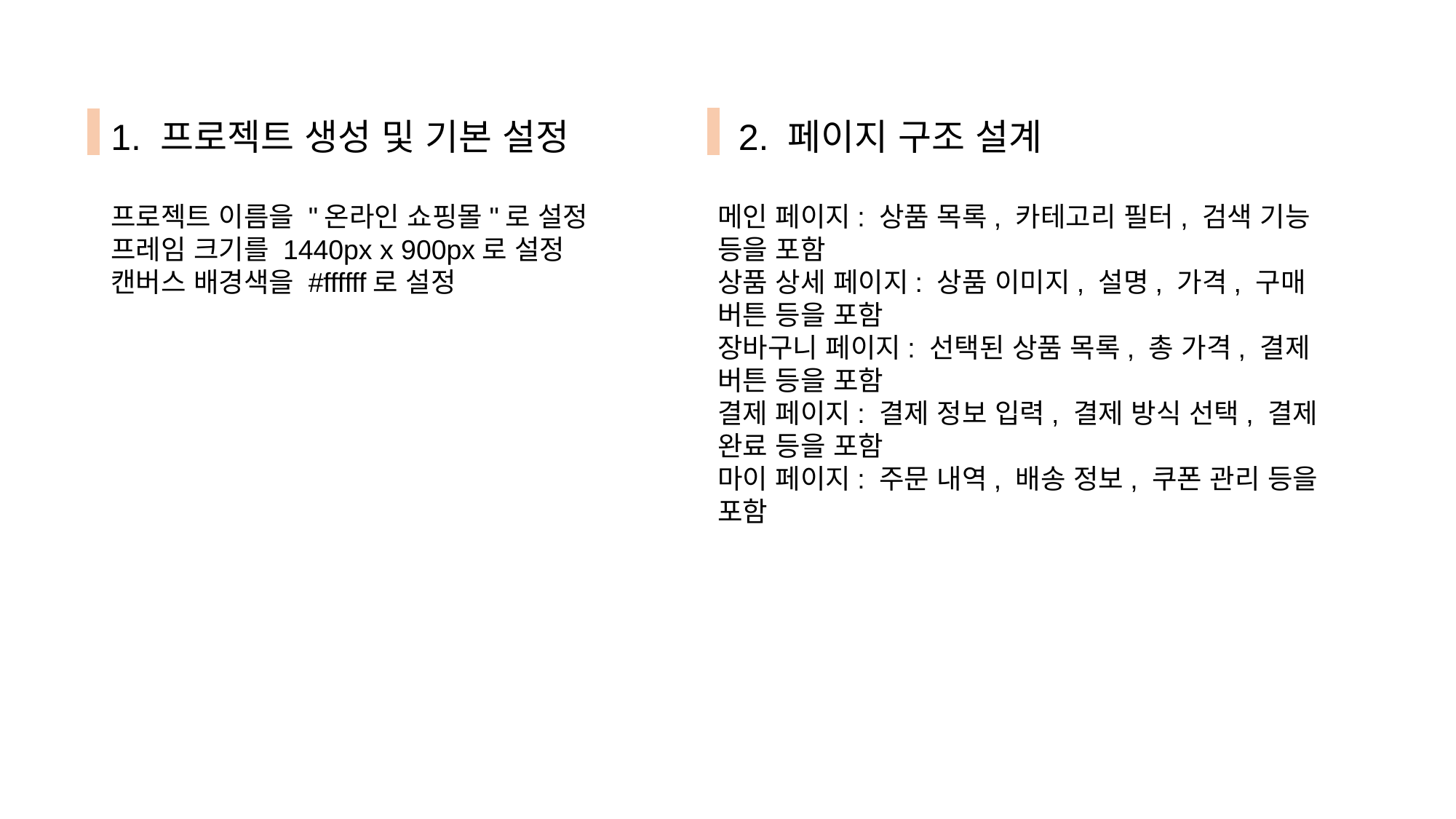

# 1. 프로젝트 생성 및 기본 설정
2. 페이지 구조 설계

프로젝트 이름을 "온라인 쇼핑몰"로 설정
프레임 크기를 1440px x 900px로 설정
캔버스 배경색을 #ffffff로 설정

메인 페이지: 상품 목록, 카테고리 필터, 검색 기능 등을 포함
상품 상세 페이지: 상품 이미지, 설명, 가격, 구매 버튼 등을 포함
장바구니 페이지: 선택된 상품 목록, 총 가격, 결제 버튼 등을 포함
결제 페이지: 결제 정보 입력, 결제 방식 선택, 결제 완료 등을 포함
마이 페이지: 주문 내역, 배송 정보, 쿠폰 관리 등을 포함